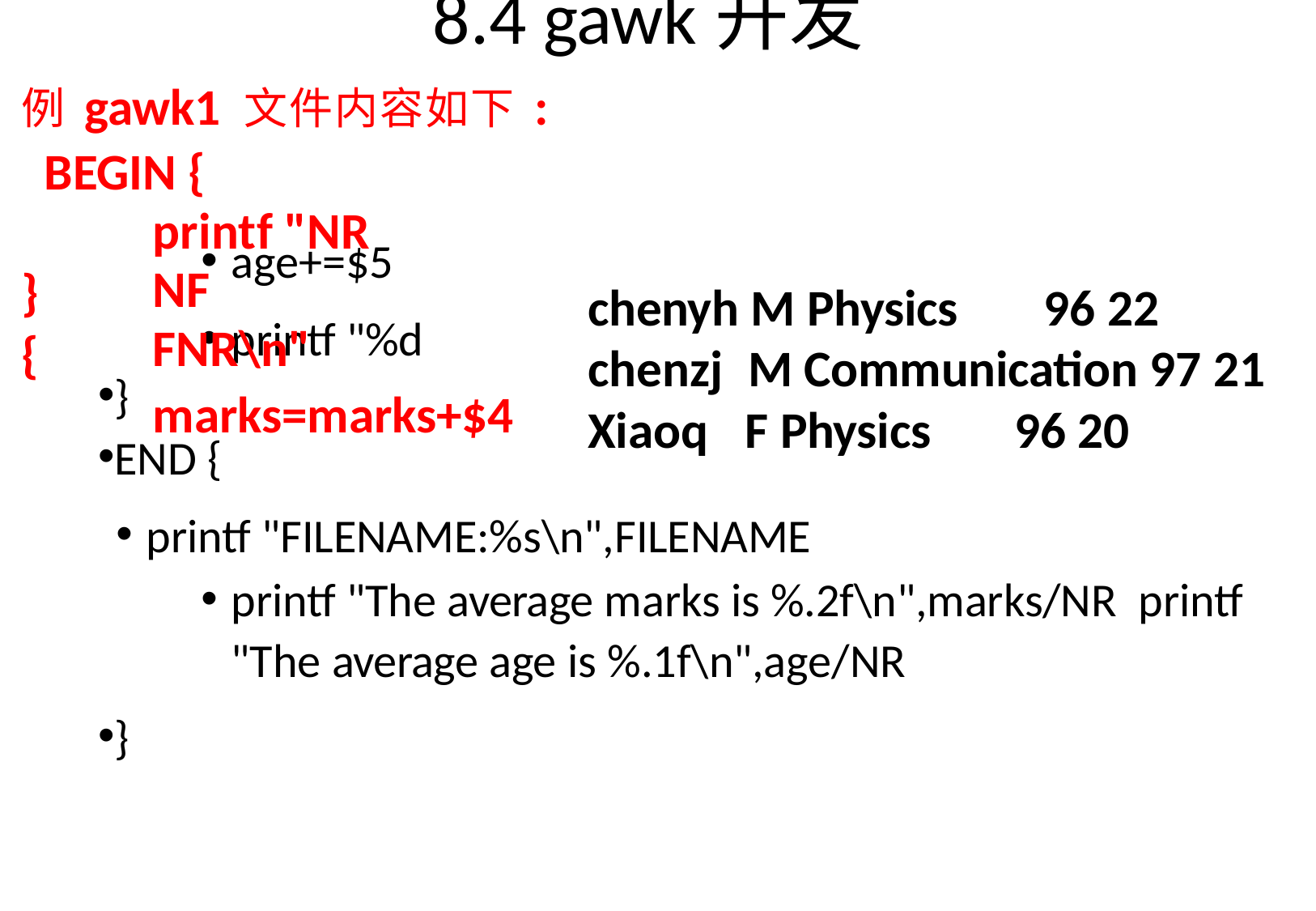

# 8.4 gawk开发
例gawk1 文件内容如下:  BEGIN {
printf "NR	NF	FNR\n"
age+=$5
printf "%d	%d	%d\n",NR,NF,FNR
}
END {
printf "FILENAME:%s\n",FILENAME
printf "The average marks is %.2f\n",marks/NR  printf "The average age is %.1f\n",age/NR
}
}
{

chenyh M Physics	96 22
chenzj	M Communication 97 21
Xiaoq	F Physics	96 20
marks=marks+$4